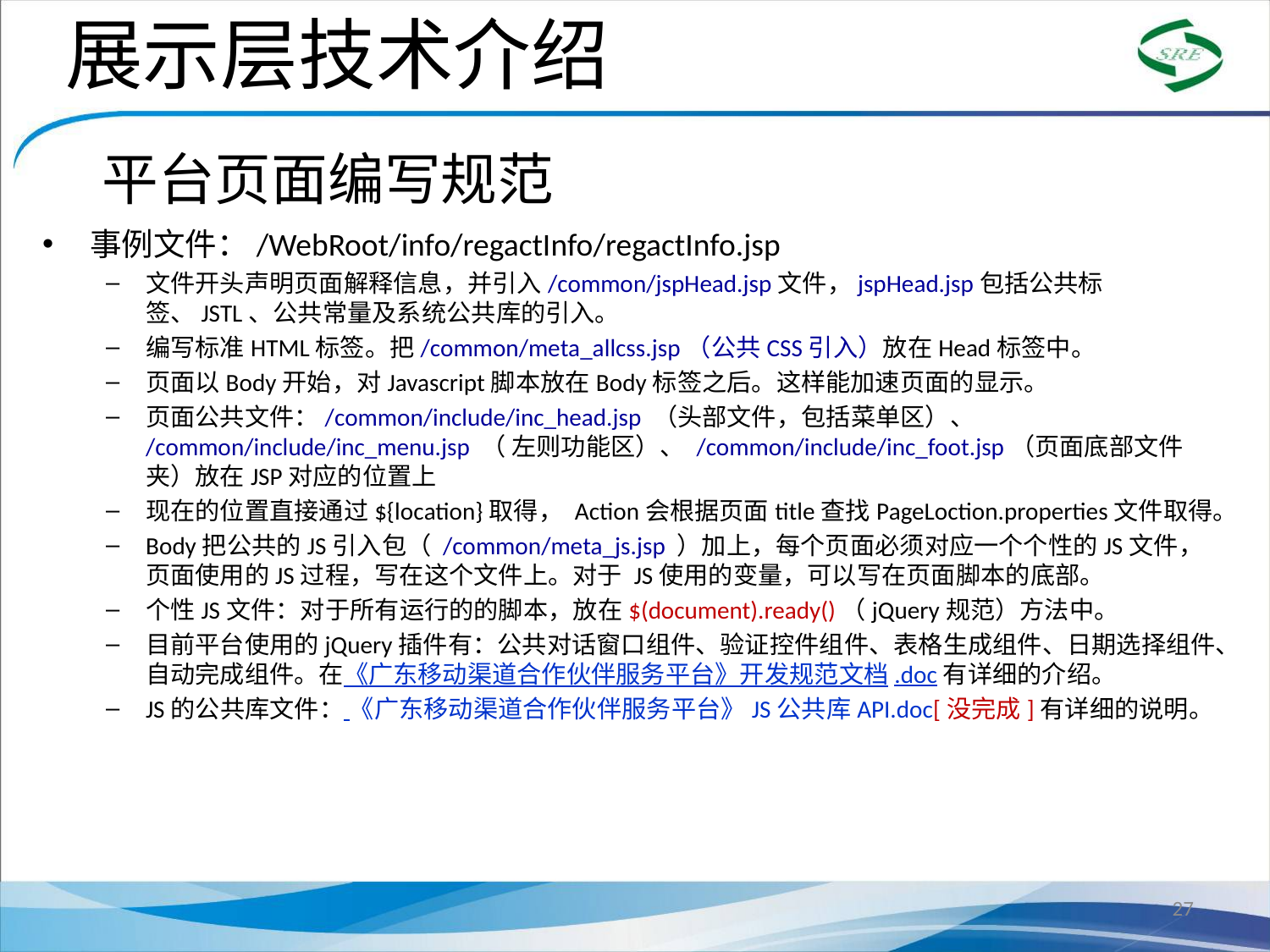

展示层技术介绍
平台页面编写规范
事例文件：/WebRoot/info/regactInfo/regactInfo.jsp
文件开头声明页面解释信息，并引入/common/jspHead.jsp文件，jspHead.jsp包括公共标签、JSTL、公共常量及系统公共库的引入。
编写标准HTML标签。把/common/meta_allcss.jsp（公共CSS引入）放在Head标签中。
页面以Body开始，对Javascript脚本放在Body标签之后。这样能加速页面的显示。
页面公共文件：/common/include/inc_head.jsp （头部文件，包括菜单区）、 /common/include/inc_menu.jsp （ 左则功能区）、 /common/include/inc_foot.jsp（页面底部文件夹）放在JSP对应的位置上
现在的位置直接通过${location}取得， Action会根据页面title查找PageLoction.properties文件取得。
Body把公共的JS引入包（ /common/meta_js.jsp ）加上，每个页面必须对应一个个性的JS文件，页面使用的JS过程，写在这个文件上。对于 JS使用的变量，可以写在页面脚本的底部。
个性JS文件：对于所有运行的的脚本，放在$(document).ready()（jQuery规范）方法中。
目前平台使用的jQuery插件有：公共对话窗口组件、验证控件组件、表格生成组件、日期选择组件、自动完成组件。在《广东移动渠道合作伙伴服务平台》开发规范文档.doc有详细的介绍。
JS的公共库文件： 《广东移动渠道合作伙伴服务平台》JS公共库API.doc[没完成]有详细的说明。

27